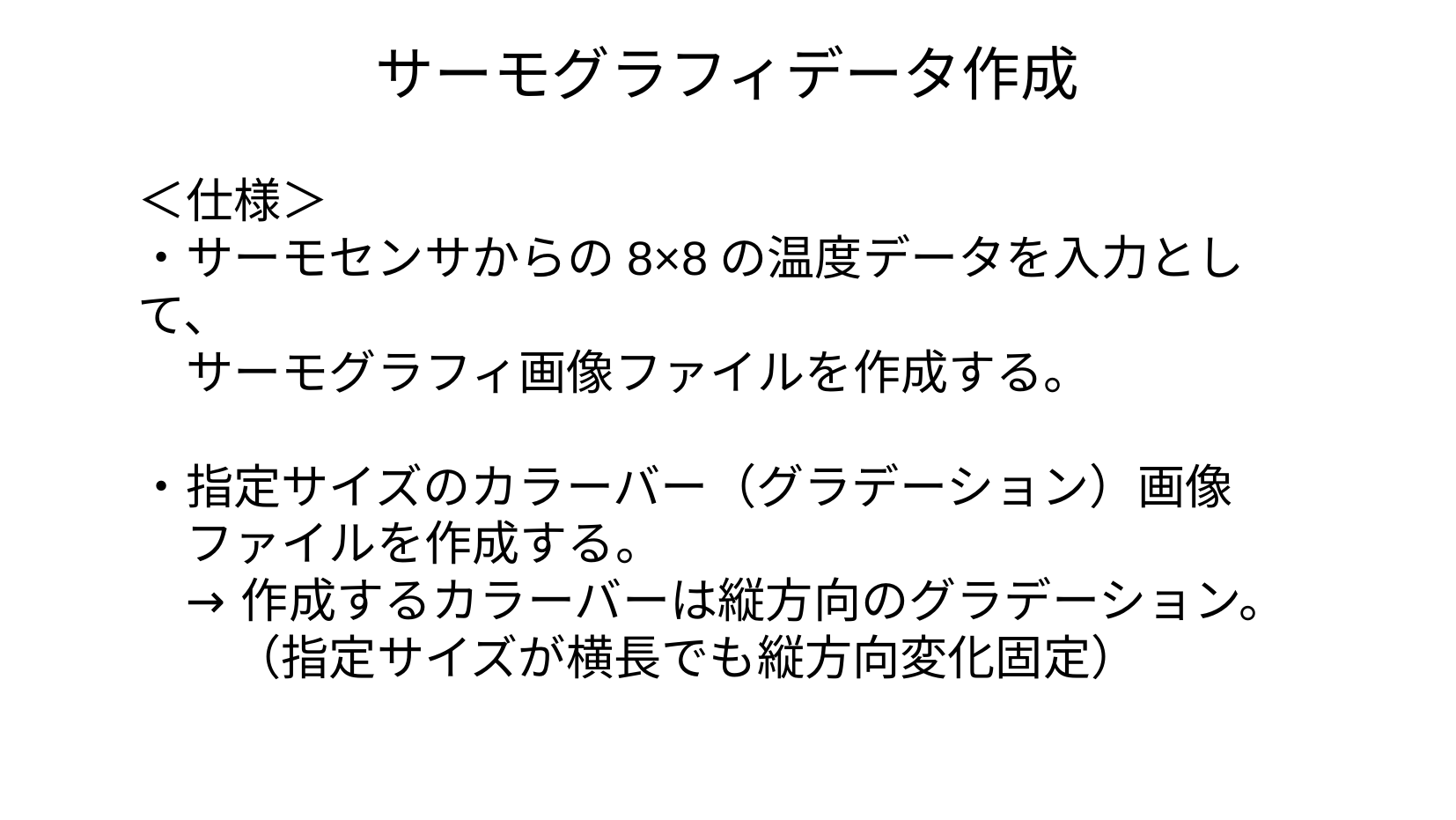

サーモグラフィデータ作成
＜仕様＞
・サーモセンサからの8×8の温度データを入力として、
　サーモグラフィ画像ファイルを作成する。

・指定サイズのカラーバー（グラデーション）画像
　ファイルを作成する。
　→ 作成するカラーバーは縦方向のグラデーション。
　　（指定サイズが横長でも縦方向変化固定）